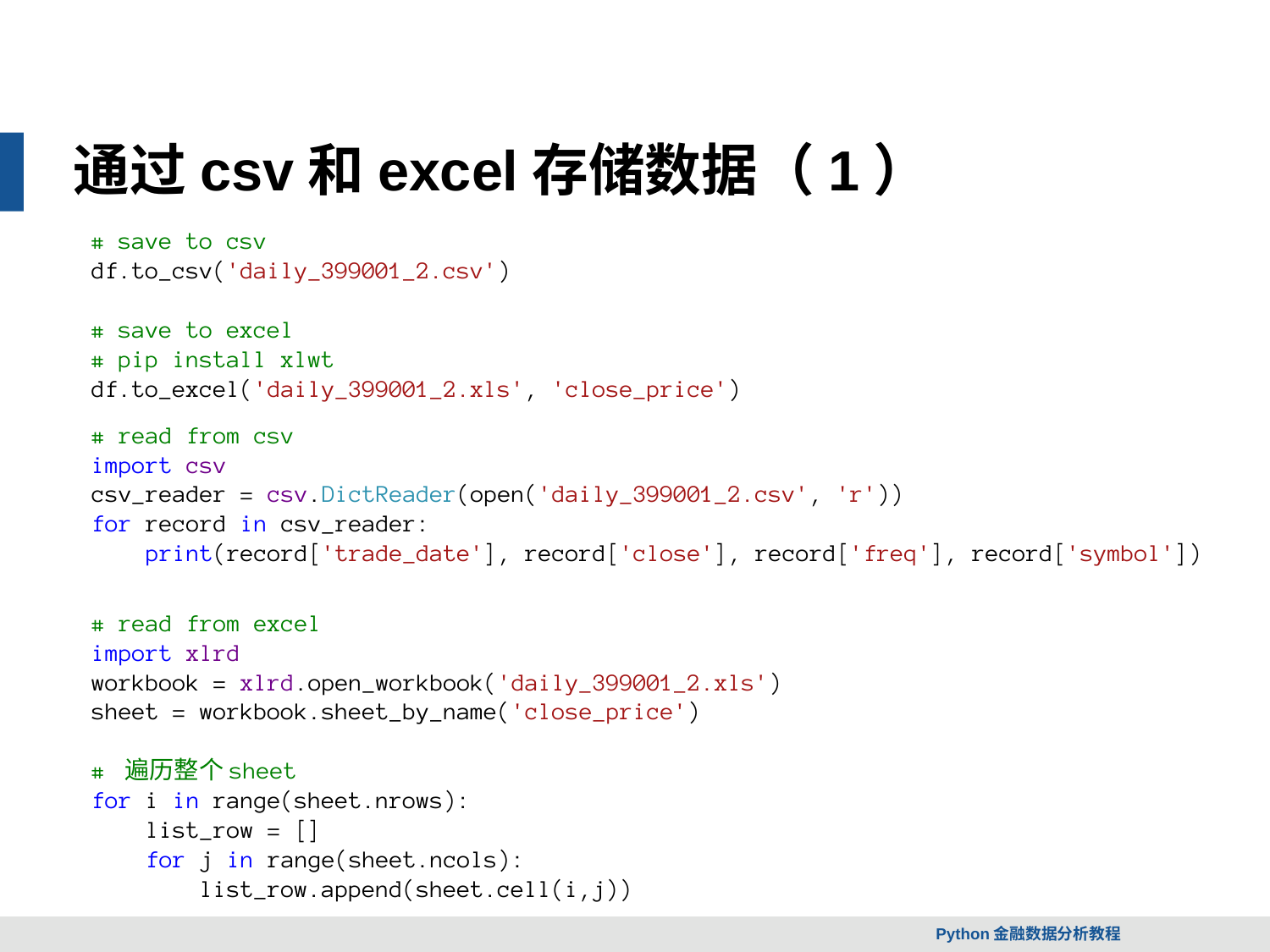

通过csv和excel存储数据（1）
# save to csv
df.to_csv('daily_399001_2.csv')

# save to excel
# pip install xlwt
df.to_excel('daily_399001_2.xls', 'close_price')
# read from csv
import csv
csv_reader = csv.DictReader(open('daily_399001_2.csv', 'r'))
for record in csv_reader:
    print(record['trade_date'], record['close'], record['freq'], record['symbol'])
# read from excel
import xlrd
workbook = xlrd.open_workbook('daily_399001_2.xls')
sheet = workbook.sheet_by_name('close_price')

# 遍历整个sheet
for i in range(sheet.nrows):
    list_row = []
    for j in range(sheet.ncols):
        list_row.append(sheet.cell(i,j))
Python金融数据分析教程